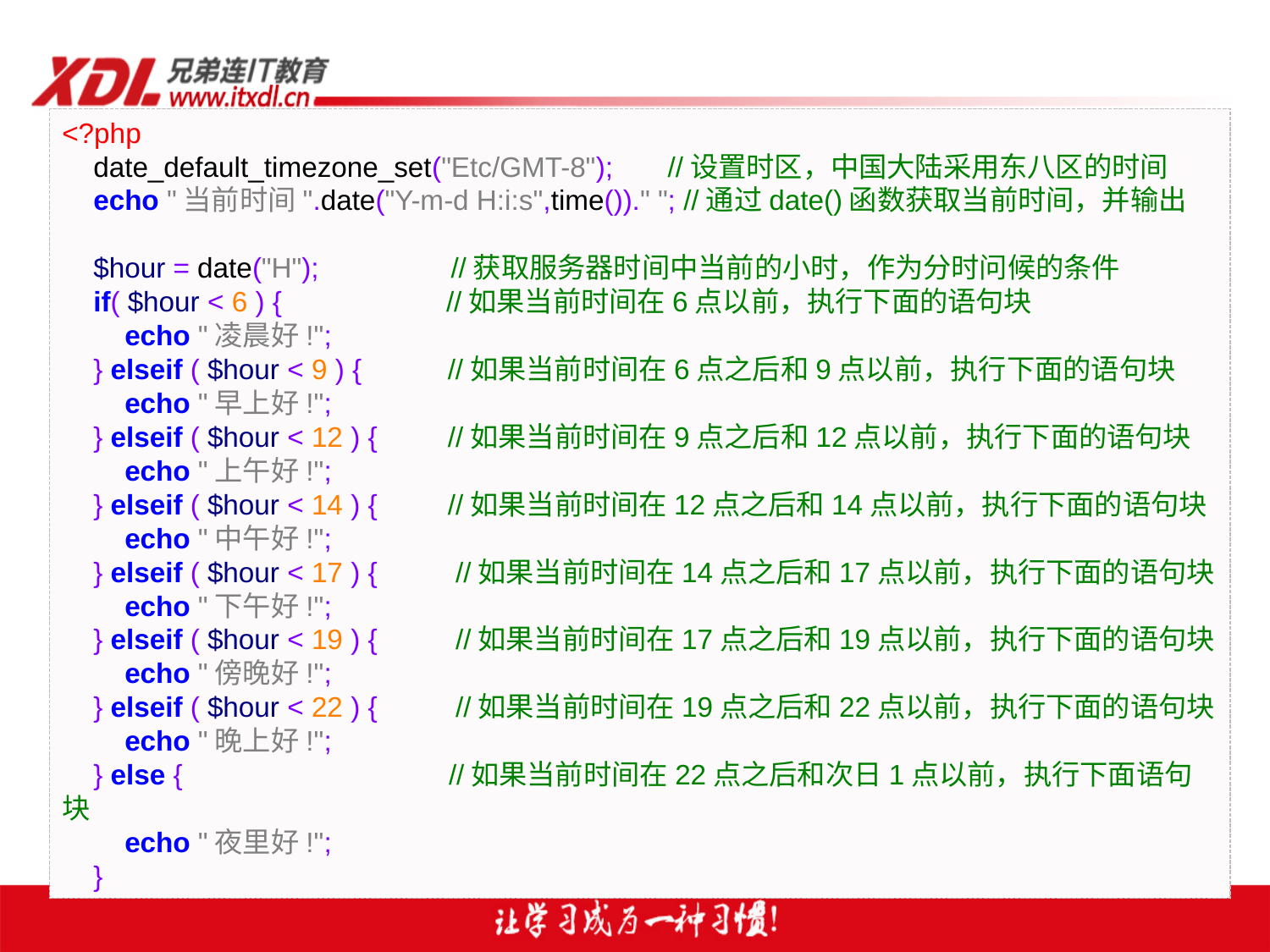

<?php
    date_default_timezone_set("Etc/GMT-8");       //设置时区，中国大陆采用东八区的时间
    echo "当前时间".date("Y-m-d H:i:s",time())." "; //通过date()函数获取当前时间，并输出

    $hour = date("H");             	 //获取服务器时间中当前的小时，作为分时问候的条件
    if( $hour < 6 ) {                     //如果当前时间在6点以前，执行下面的语句块
        echo "凌晨好!";
    } elseif ( $hour < 9 ) {           //如果当前时间在6点之后和9点以前，执行下面的语句块
        echo "早上好!";
    } elseif ( $hour < 12 ) {         //如果当前时间在9点之后和12点以前，执行下面的语句块
        echo "上午好!";
    } elseif ( $hour < 14 ) {         //如果当前时间在12点之后和14点以前，执行下面的语句块
        echo "中午好!";
    } elseif ( $hour < 17 ) {          //如果当前时间在14点之后和17点以前，执行下面的语句块
        echo "下午好!";
    } elseif ( $hour < 19 ) {          //如果当前时间在17点之后和19点以前，执行下面的语句块
        echo "傍晚好!";
    } elseif ( $hour < 22 ) {          //如果当前时间在19点之后和22点以前，执行下面的语句块
        echo "晚上好!";
    } else {                                  //如果当前时间在22点之后和次日1点以前，执行下面语句块
        echo "夜里好!";
    }